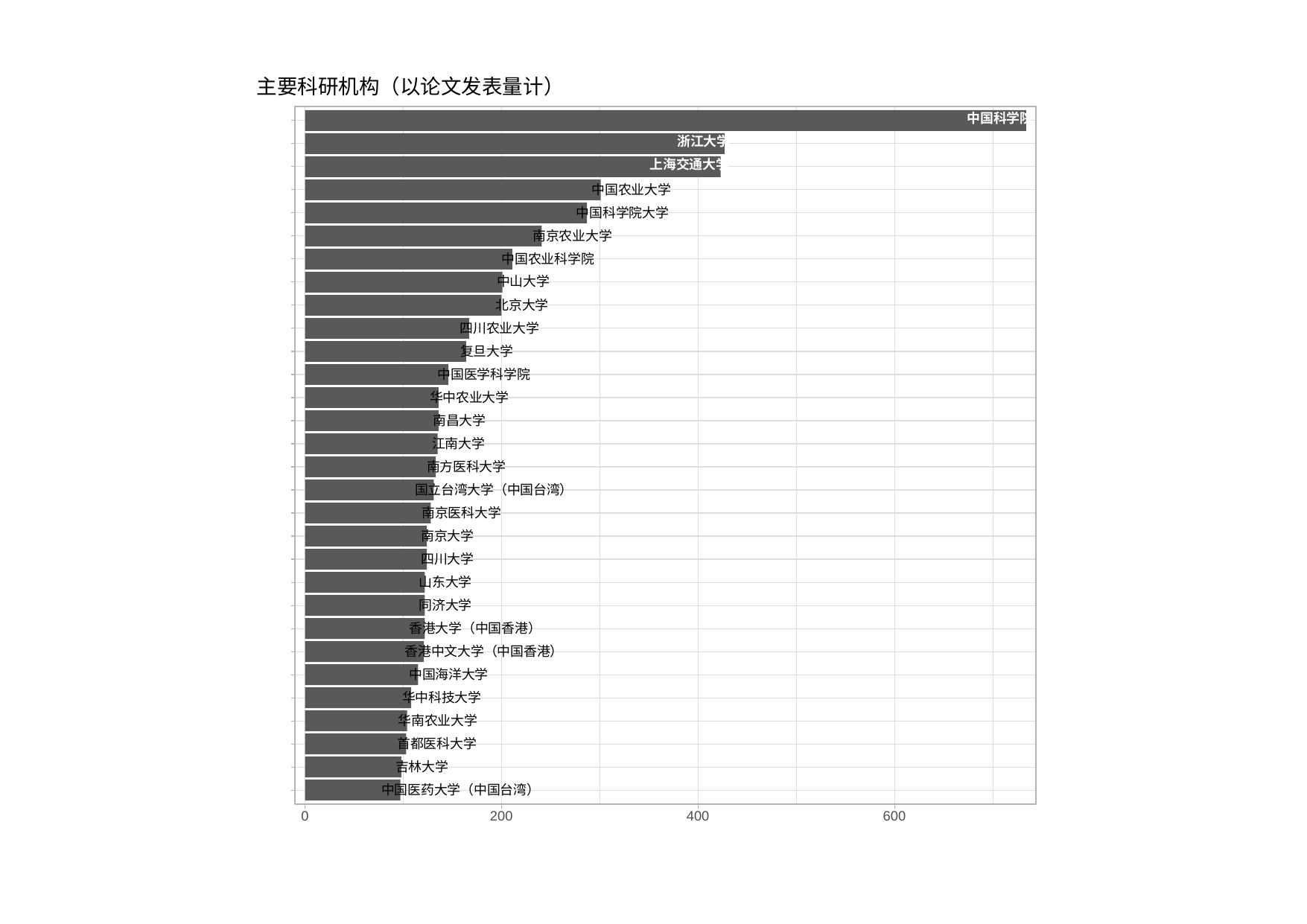

主要科研机构（以论文发表量计）

中国科学院

浙江大学

上海交通大学

中国农业大学

中国科学院大学

南京农业大学

中国农业科学院

中山大学

北京大学

四川农业大学

复旦大学

中国医学科学院

华中农业大学

南昌大学

江南大学

南方医科大学

国立台湾大学（中国台湾）

南京医科大学

南京大学

四川大学

山东大学

同济大学

香港大学（中国香港）

香港中文大学（中国香港）

中国海洋大学

华中科技大学

华南农业大学

首都医科大学

吉林大学

中国医药大学（中国台湾）

0
200
400
600